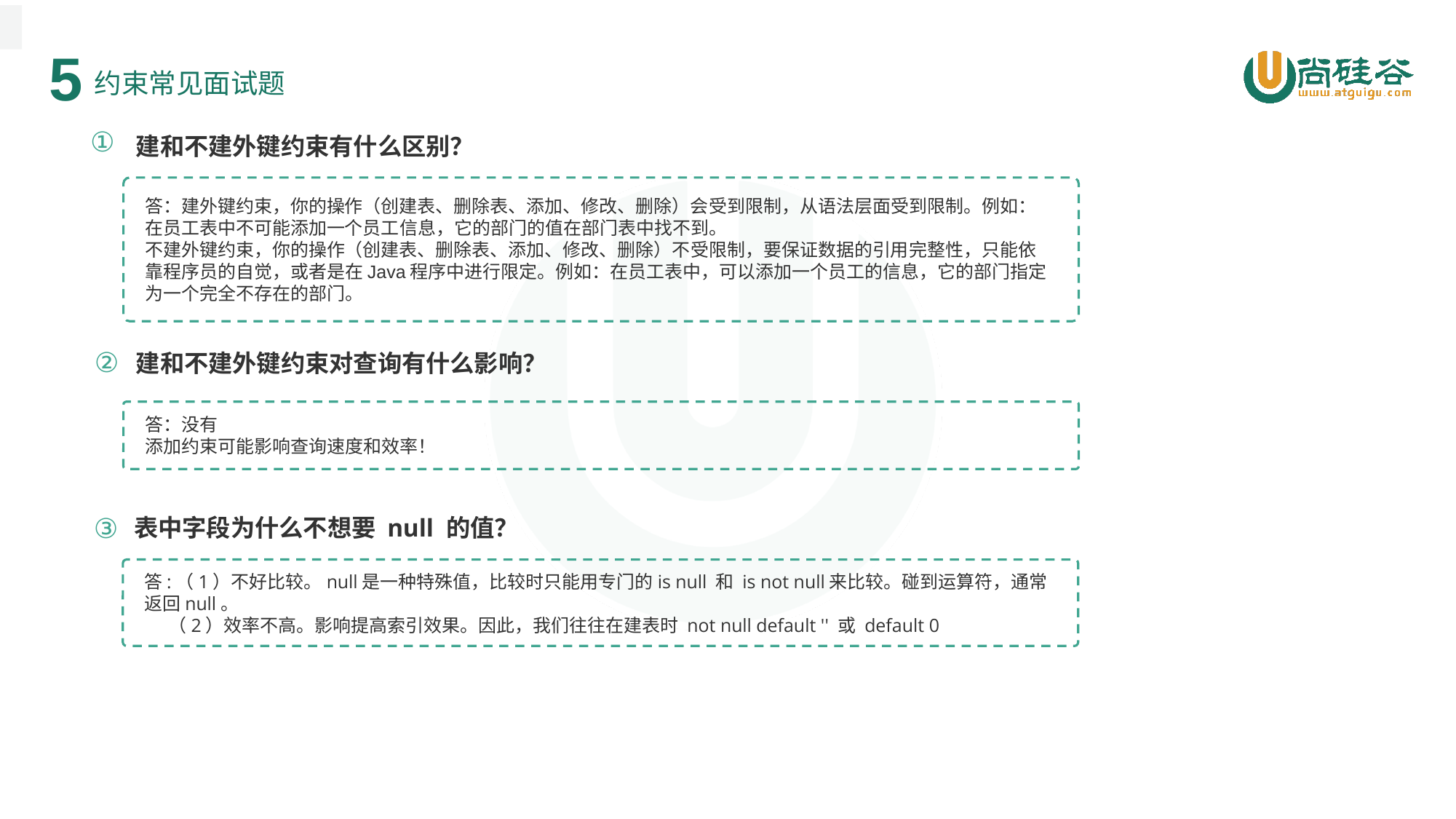

5
约束常见面试题
①
建和不建外键约束有什么区别？

答：建外键约束，你的操作（创建表、删除表、添加、修改、删除）会受到限制，从语法层面受到限制。例如：在员工表中不可能添加一个员工信息，它的部门的值在部门表中找不到。
不建外键约束，你的操作（创建表、删除表、添加、修改、删除）不受限制，要保证数据的引用完整性，只能依靠程序员的自觉，或者是在Java程序中进行限定。例如：在员工表中，可以添加一个员工的信息，它的部门指定为一个完全不存在的部门。
②
建和不建外键约束对查询有什么影响？

答：没有
添加约束可能影响查询速度和效率！
③
表中字段为什么不想要 null 的值？

答:（1）不好比较。null是一种特殊值，比较时只能用专门的is null 和 is not null来比较。碰到运算符，通常返回null。
     （2）效率不高。影响提高索引效果。因此，我们往往在建表时 not null default '' 或 default 0